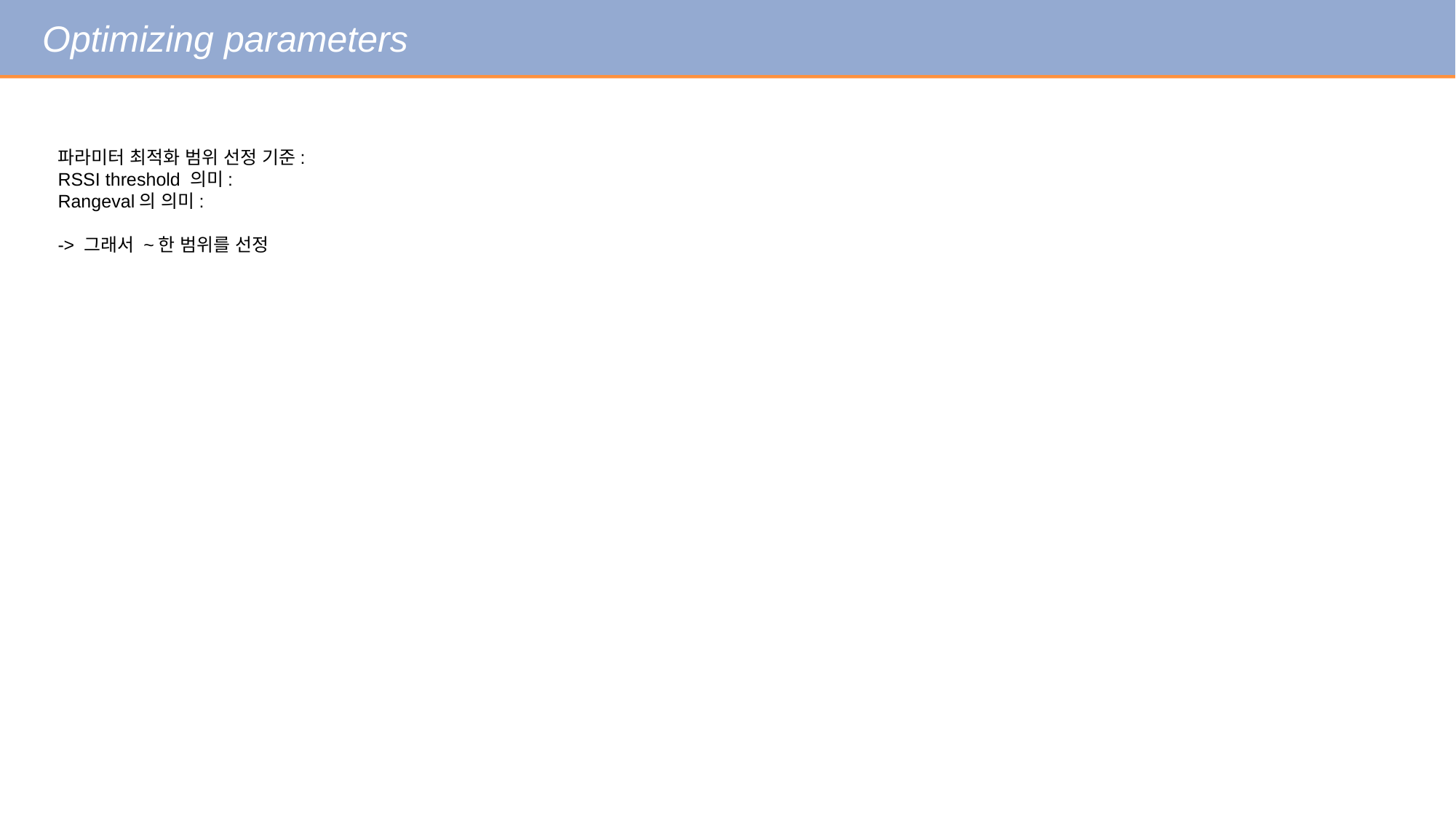

Optimizing parameters
파라미터 최적화 범위 선정 기준:
RSSI threshold 의미:
Rangeval의 의미:
-> 그래서 ~한 범위를 선정